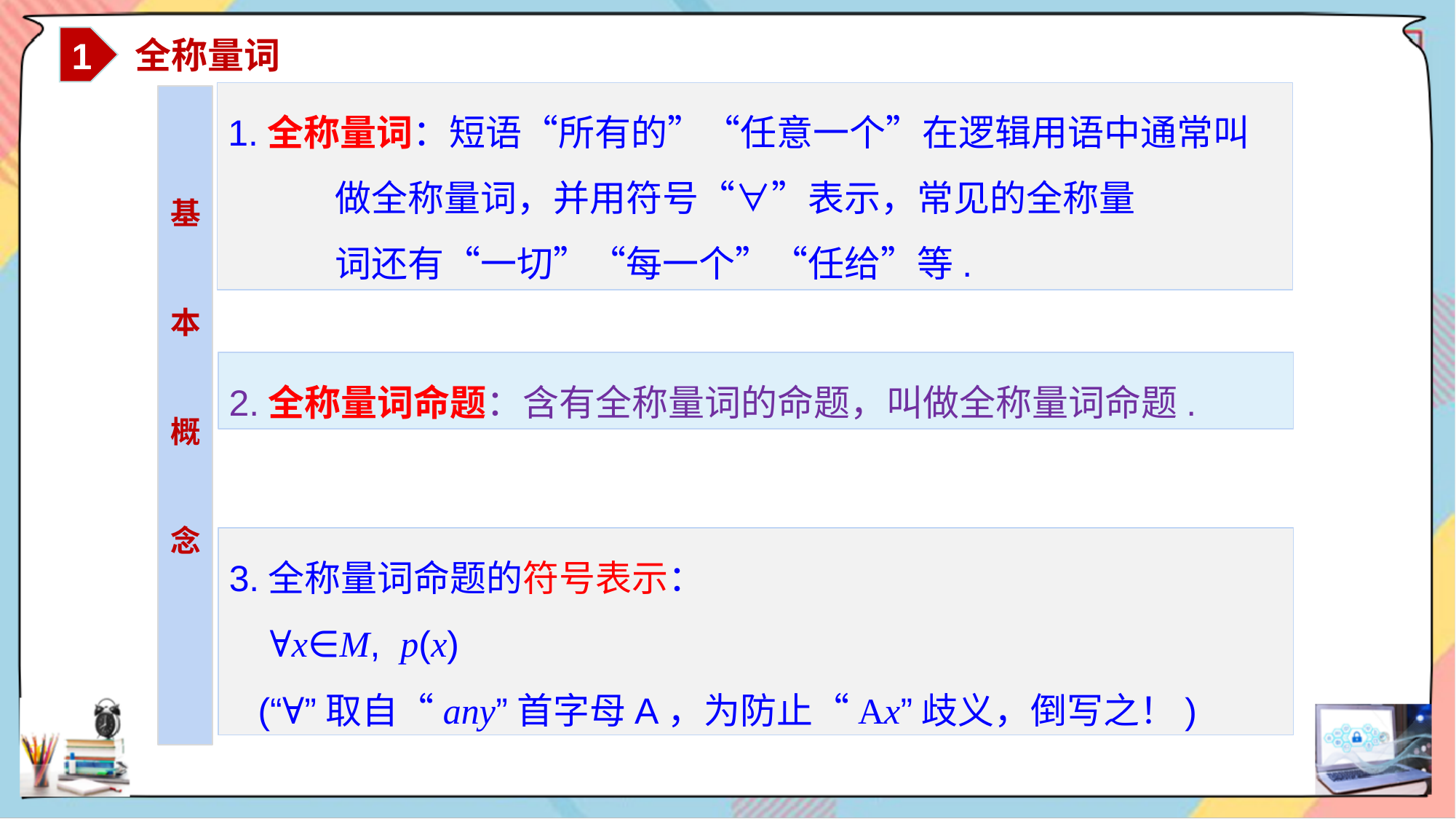

1
 全称量词
1.全称量词：短语“所有的”“任意一个”在逻辑用语中通常叫
            做全称量词，并用符号“∀”表示，常见的全称量
            词还有“一切”“每一个”“任给”等.

基

本

概

念
2.全称量词命题：含有全称量词的命题，叫做全称量词命题.
3.全称量词命题的符号表示：
    ∀x∈M,  p(x)

(“∀”取自“any”首字母A，为防止“Ax”歧义，倒写之！)